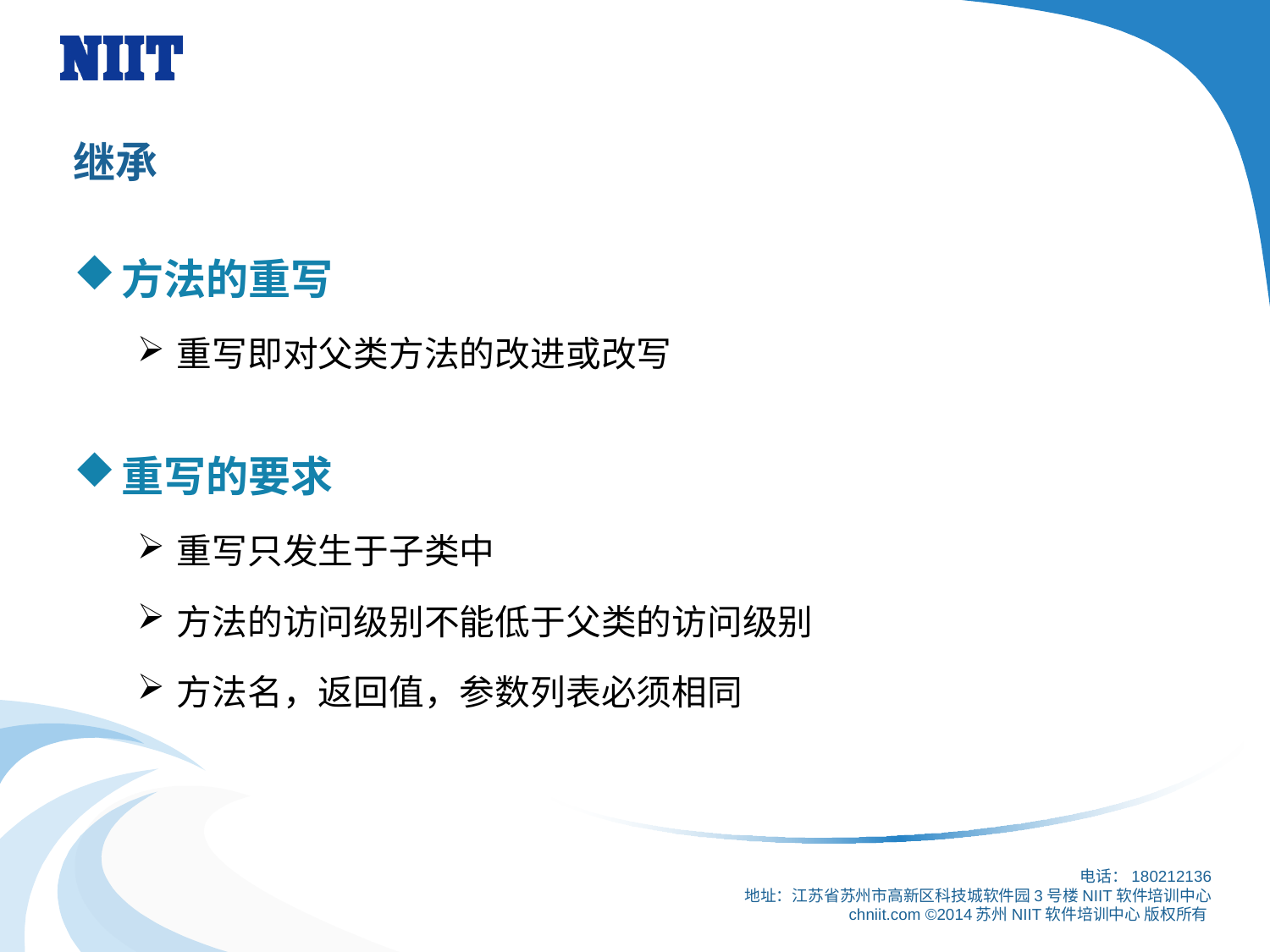

# 继承
方法的重写
重写即对父类方法的改进或改写

重写的要求
重写只发生于子类中
方法的访问级别不能低于父类的访问级别
方法名，返回值，参数列表必须相同